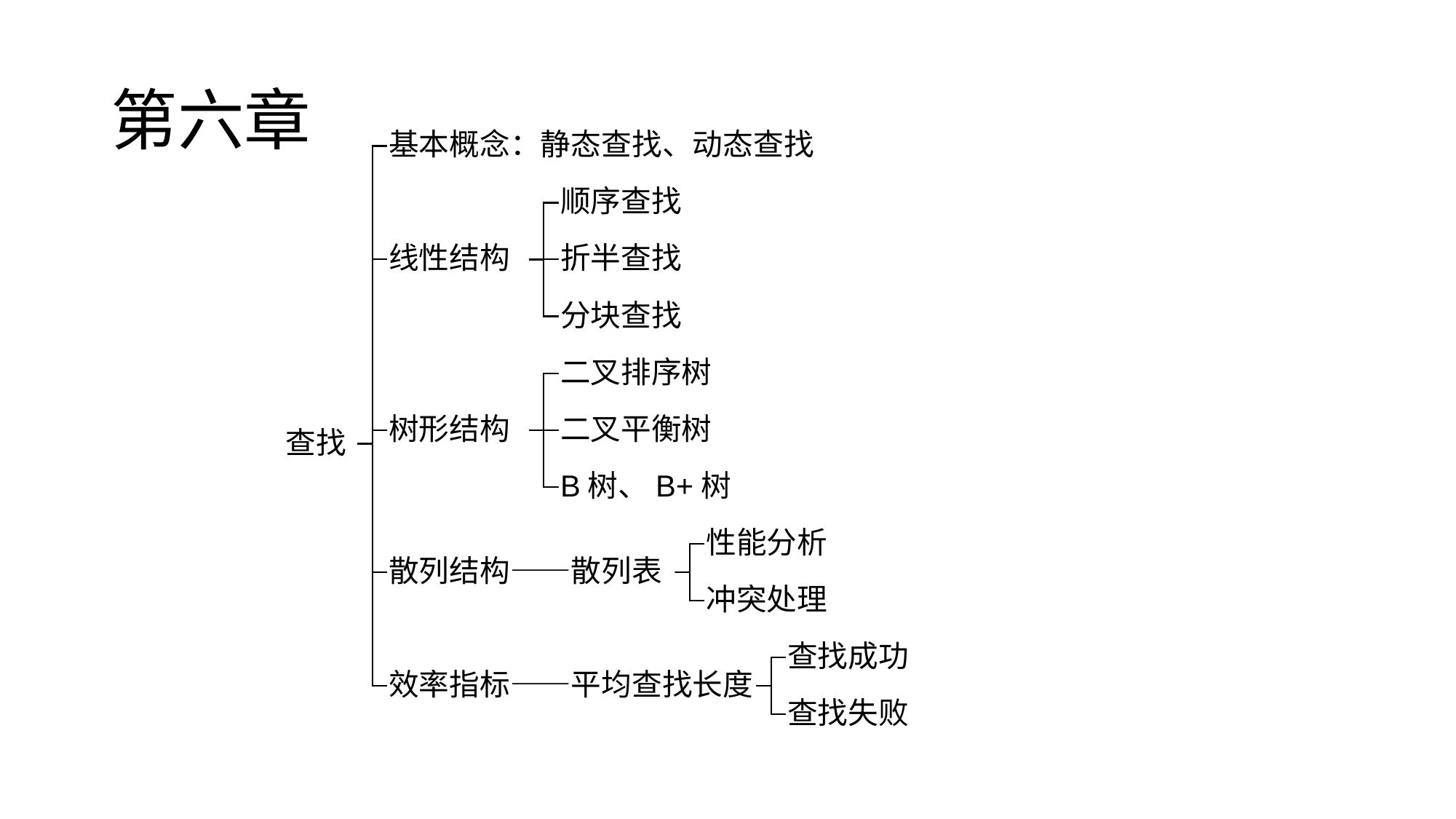

# 第六章

查找
基本概念：静态查找、动态查找
线性结构
顺序查找
折半查找
分块查找
树形结构
二叉排序树
二叉平衡树
B树、B+树
散列结构——散列表
性能分析
冲突处理
效率指标——平均查找长度
查找成功
查找失败